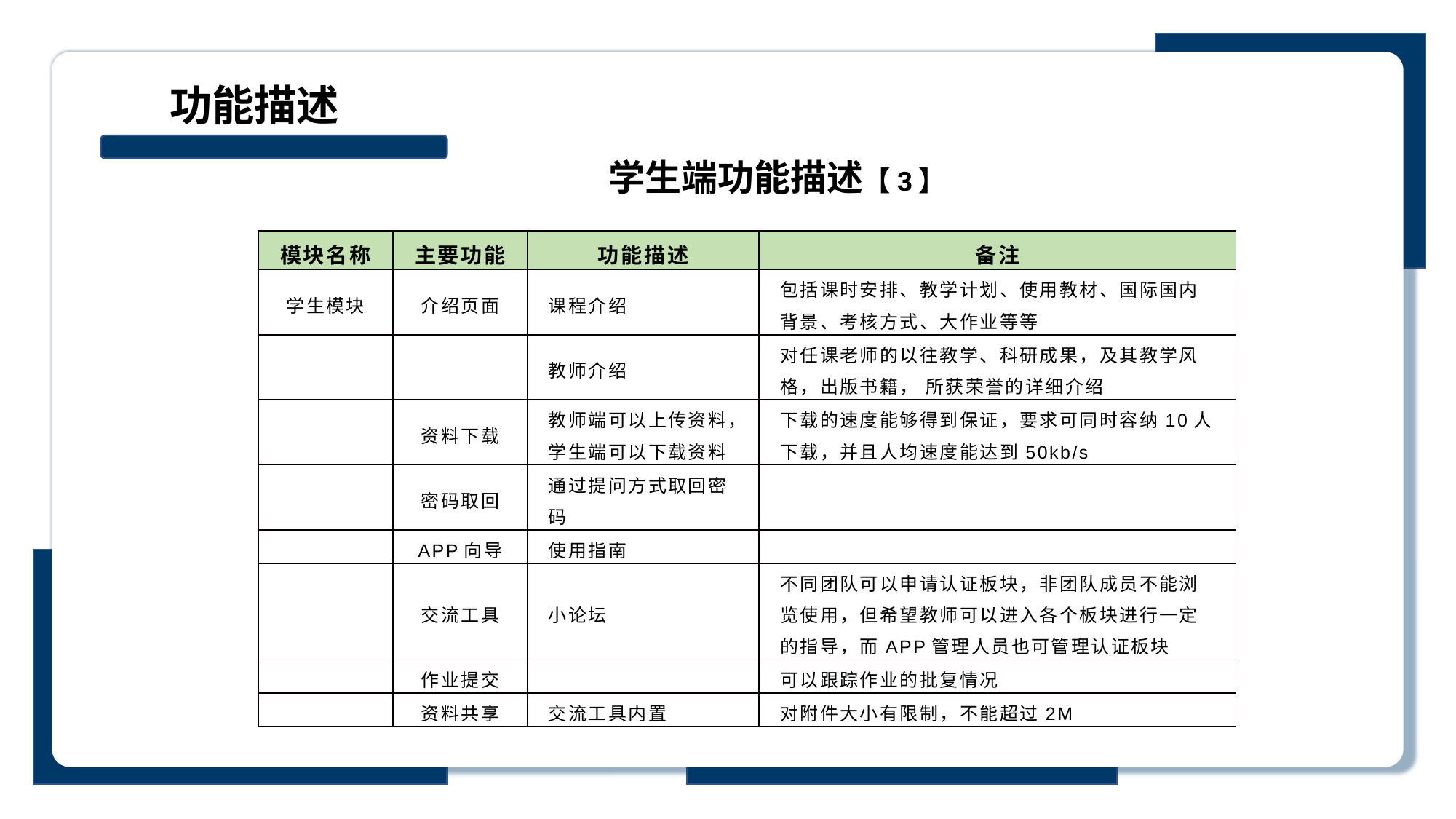

功能描述

学生端功能描述【3】

| 模块名称 | 主要功能 | 功能描述 | 备注 |
| --- | --- | --- | --- |
| 学生模块 | 介绍页面 | 课程介绍 | 包括课时安排、教学计划、使用教材、国际国内背景、考核方式、大作业等等 |
|  |  | 教师介绍 | 对任课老师的以往教学、科研成果，及其教学风格，出版书籍， 所获荣誉的详细介绍 |
|  | 资料下载 | 教师端可以上传资料，学生端可以下载资料 | 下载的速度能够得到保证，要求可同时容纳10人下载，并且人均速度能达到50kb/s |
|  | 密码取回 | 通过提问方式取回密码 |  |
|  | APP向导 | 使用指南 |  |
|  | 交流工具 | 小论坛 | 不同团队可以申请认证板块，非团队成员不能浏览使用，但希望教师可以进入各个板块进行一定的指导，而APP管理人员也可管理认证板块 |
|  | 作业提交 |  | 可以跟踪作业的批复情况 |
|  | 资料共享 | 交流工具内置 | 对附件大小有限制，不能超过2M |